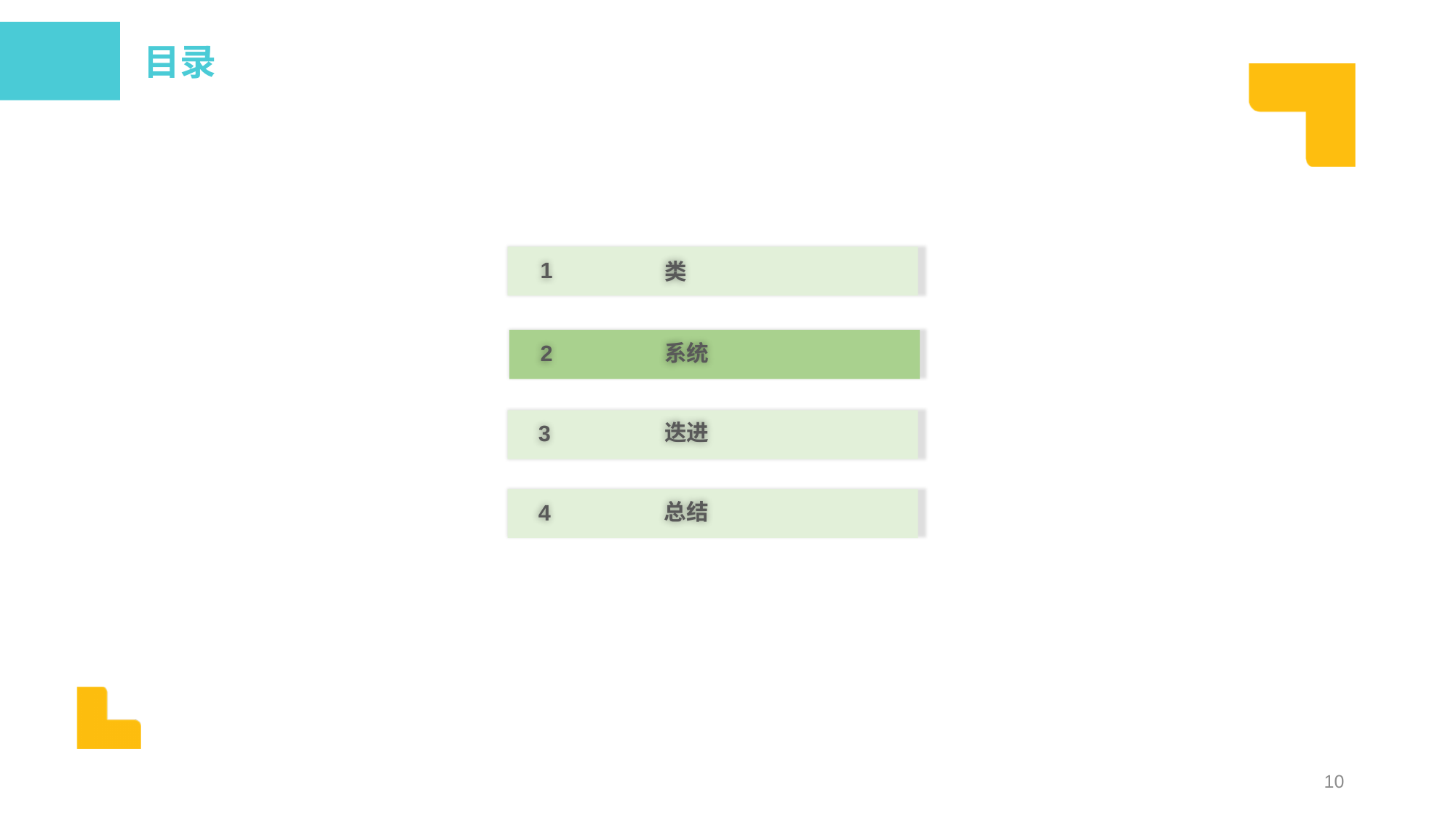

目录

1
类

2
系统

迭进
3

总结
4
10